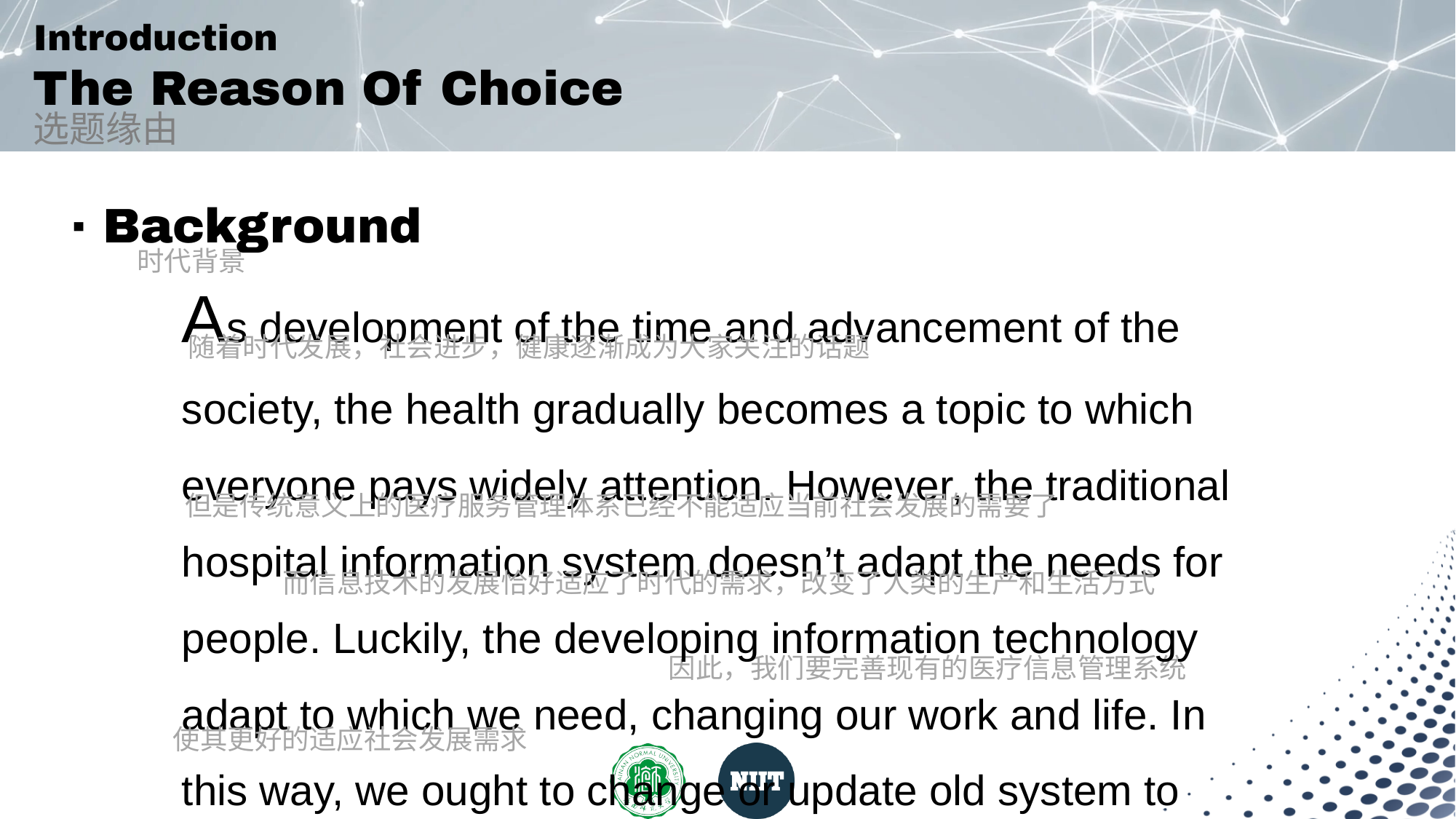

Introduction
The Reason Of Choice
选题缘由
· Background
As development of the time and advancement of the society, the health gradually becomes a topic to which everyone pays widely attention. However, the traditional hospital information system doesn’t adapt the needs for people. Luckily, the developing information technology adapt to which we need, changing our work and life. In this way, we ought to change or update old system to adapt the need of developing society.
时代背景
随着时代发展，社会进步，健康逐渐成为大家关注的话题
但是传统意义上的医疗服务管理体系已经不能适应当前社会发展的需要了
而信息技术的发展恰好适应了时代的需求，改变了人类的生产和生活方式
因此，我们要完善现有的医疗信息管理系统
使其更好的适应社会发展需求